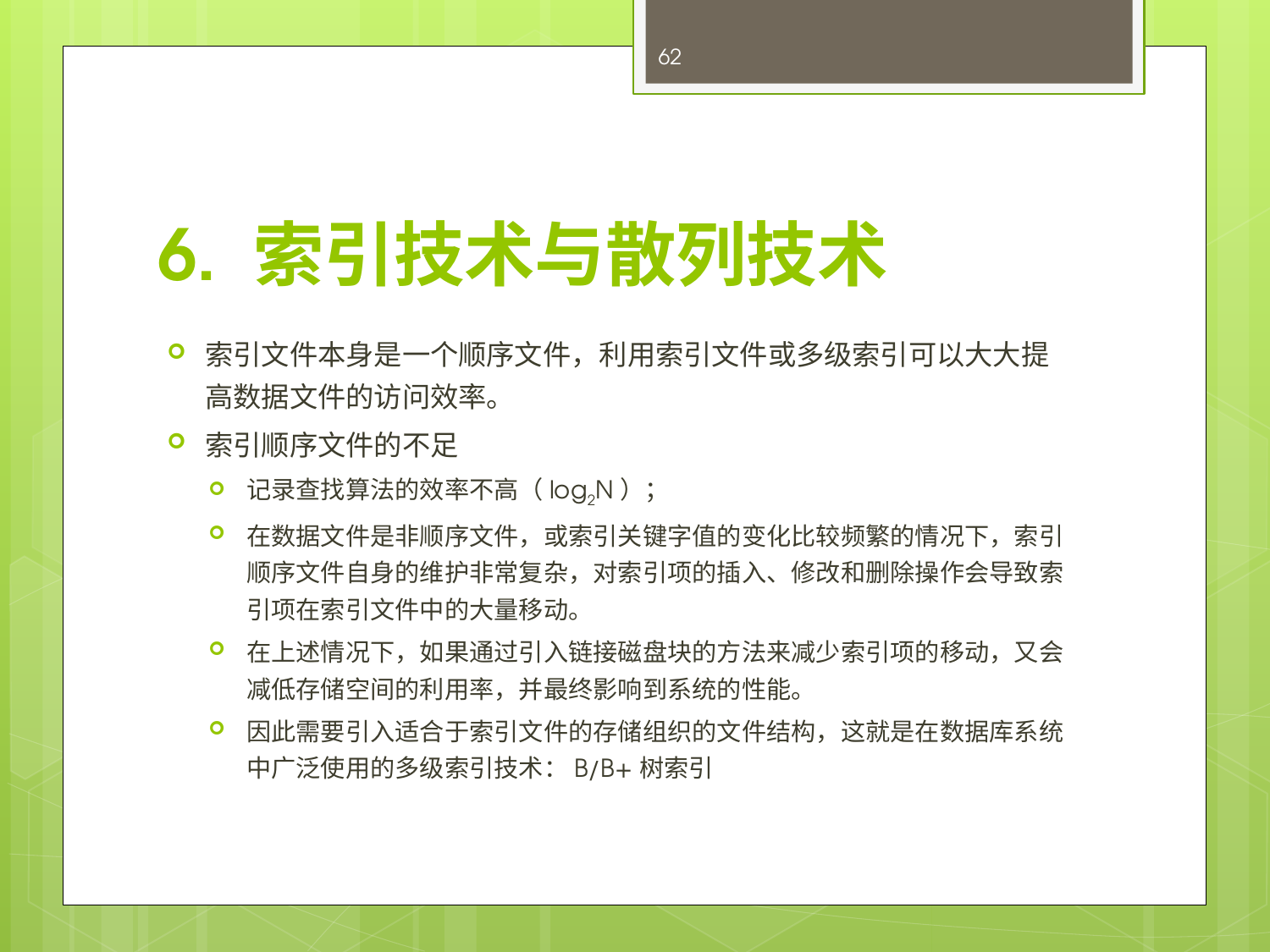

62
# 6. 索引技术与散列技术
索引文件本身是一个顺序文件，利用索引文件或多级索引可以大大提高数据文件的访问效率。
索引顺序文件的不足
记录查找算法的效率不高（log2N）；
在数据文件是非顺序文件，或索引关键字值的变化比较频繁的情况下，索引顺序文件自身的维护非常复杂，对索引项的插入、修改和删除操作会导致索引项在索引文件中的大量移动。
在上述情况下，如果通过引入链接磁盘块的方法来减少索引项的移动，又会减低存储空间的利用率，并最终影响到系统的性能。
因此需要引入适合于索引文件的存储组织的文件结构，这就是在数据库系统中广泛使用的多级索引技术：B/B+树索引